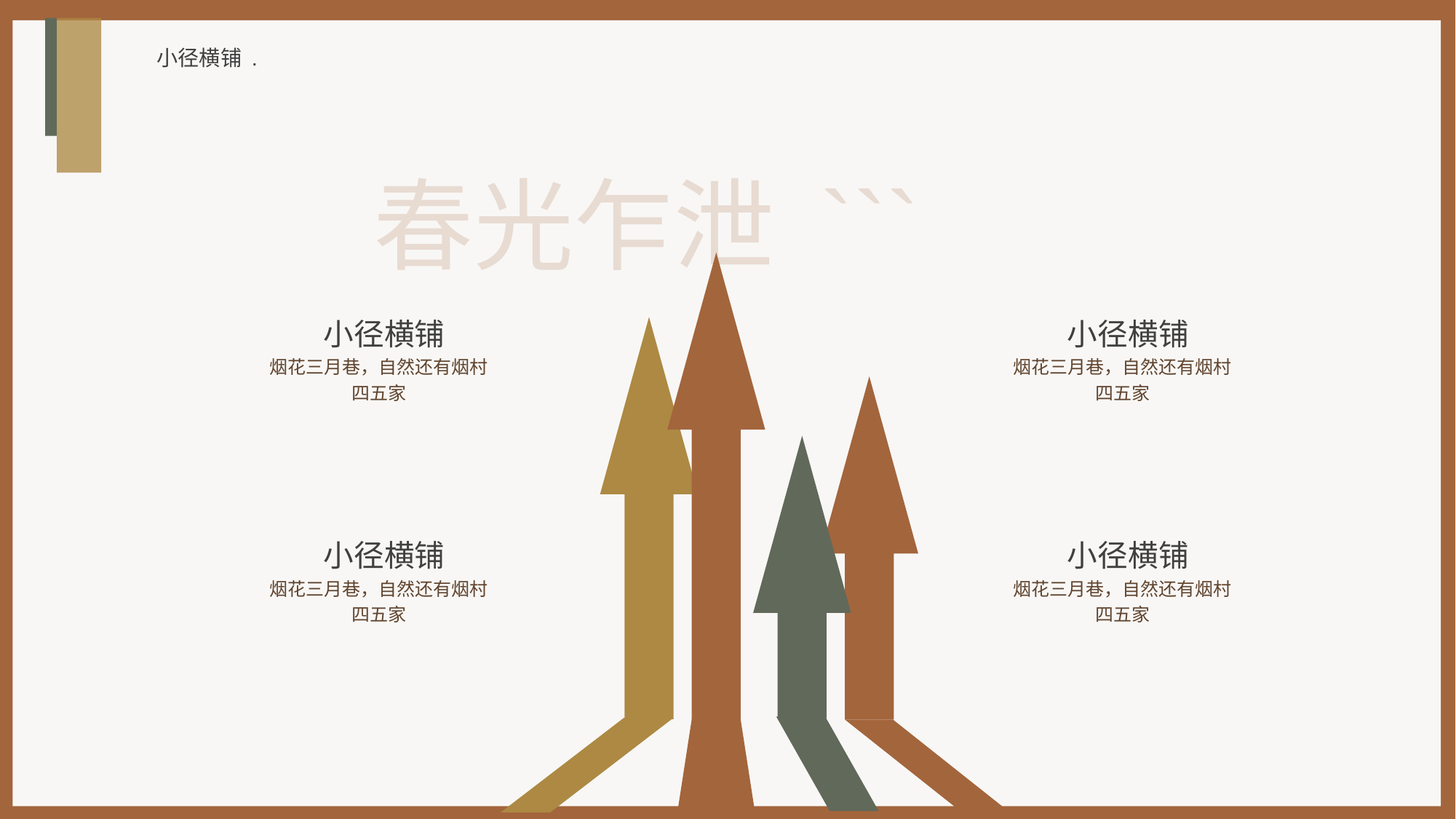

小径横铺 .
春光乍泄 ```

小径横铺
烟花三月巷，自然还有烟村四五家
小径横铺
烟花三月巷，自然还有烟村四五家

小径横铺
烟花三月巷，自然还有烟村四五家
小径横铺
烟花三月巷，自然还有烟村四五家